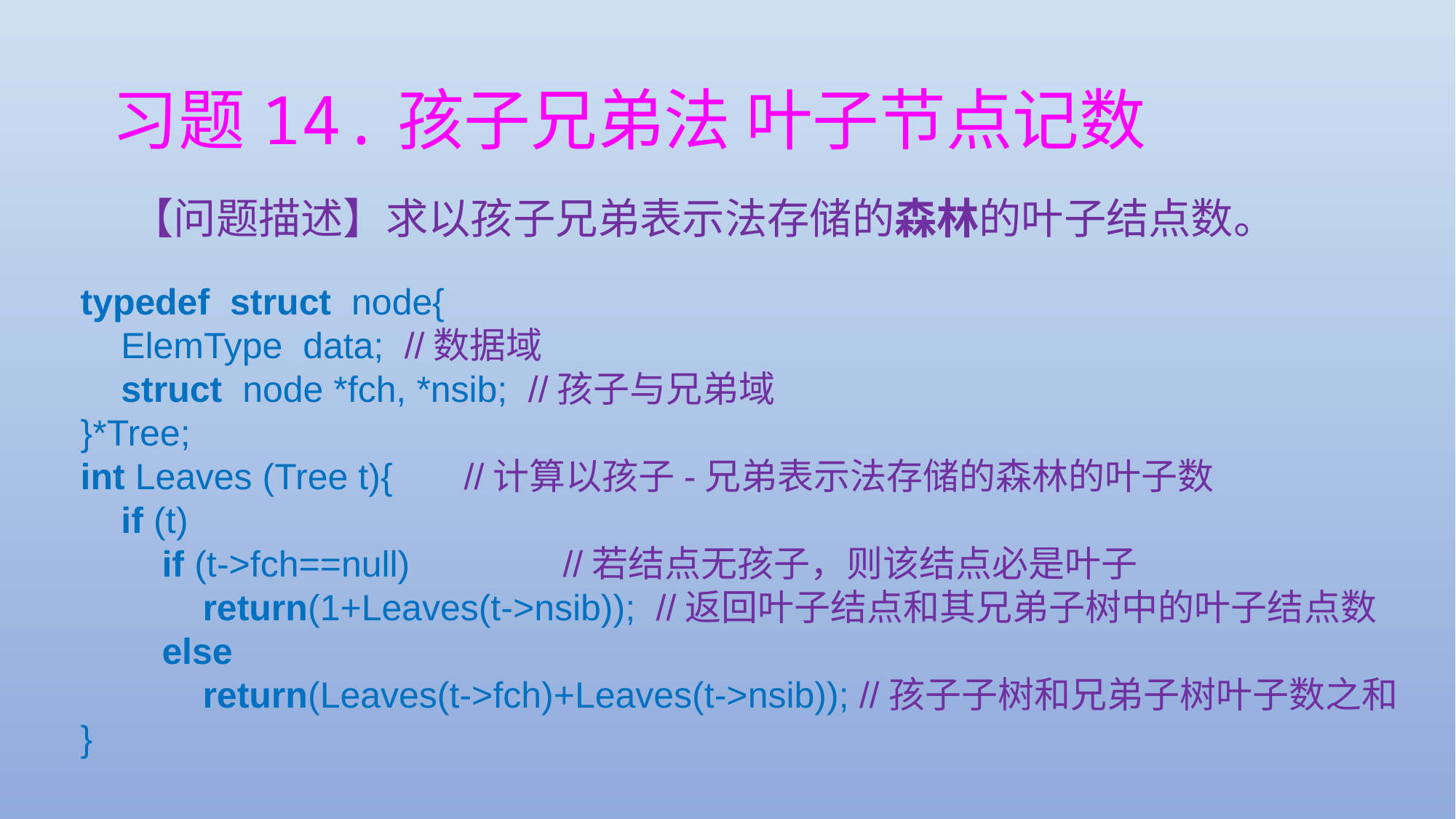

# 习题14.孩子兄弟法 叶子节点记数
【问题描述】求以孩子兄弟表示法存储的森林的叶子结点数。
typedef  struct  node{
    ElemType  data;  //数据域
    struct  node *fch, *nsib;  //孩子与兄弟域
}*Tree;
int Leaves (Tree t){       //计算以孩子-兄弟表示法存储的森林的叶子数
    if (t)
        if (t->fch==null)               //若结点无孩子，则该结点必是叶子
            return(1+Leaves(t->nsib));  //返回叶子结点和其兄弟子树中的叶子结点数
        else
            return(Leaves(t->fch)+Leaves(t->nsib)); //孩子子树和兄弟子树叶子数之和
}